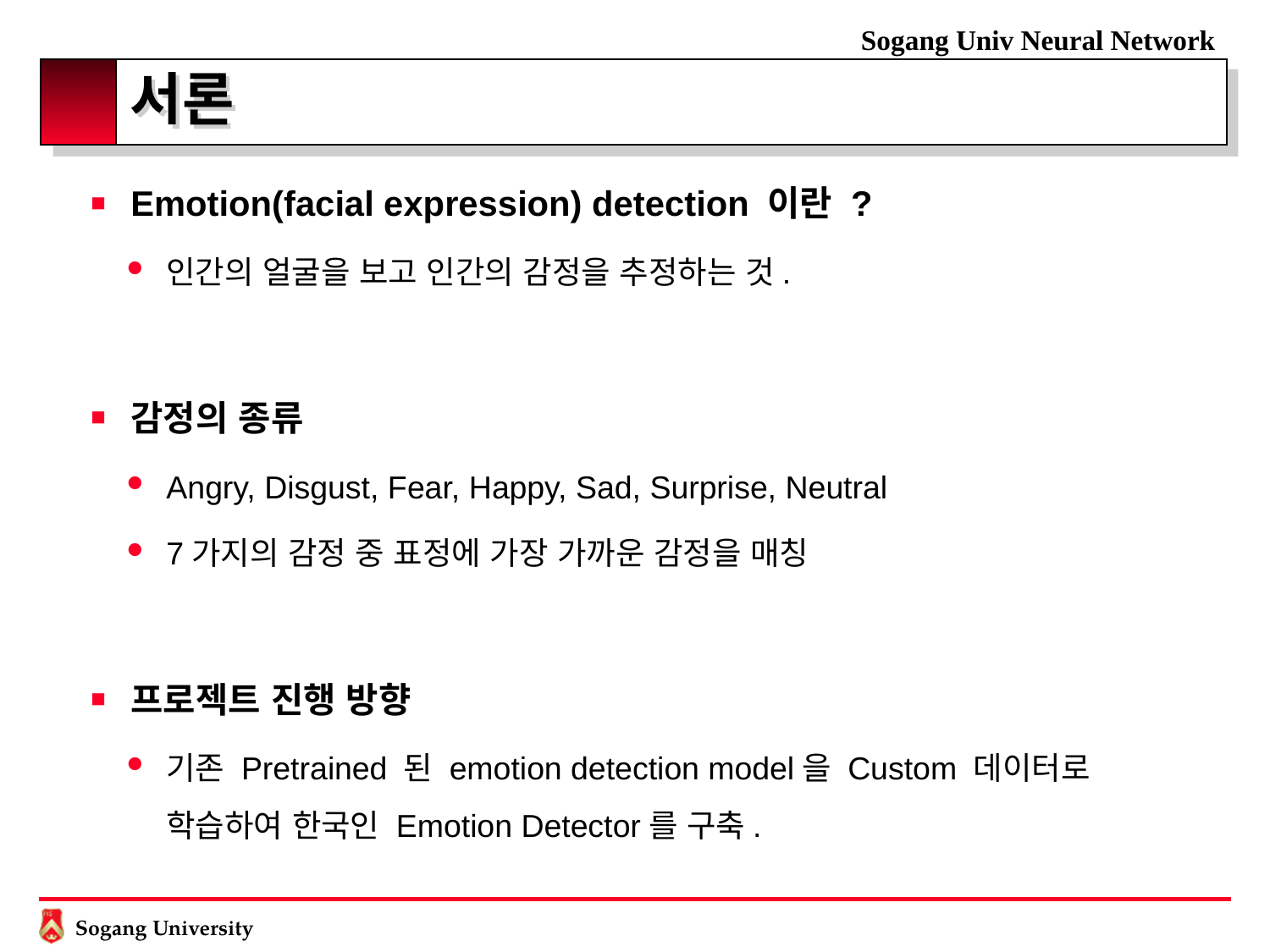

# 서론
Emotion(facial expression) detection 이란 ?
인간의 얼굴을 보고 인간의 감정을 추정하는 것.

감정의 종류
Angry, Disgust, Fear, Happy, Sad, Surprise, Neutral
7가지의 감정 중 표정에 가장 가까운 감정을 매칭

프로젝트 진행 방향
기존 Pretrained 된 emotion detection model을 Custom 데이터로 학습하여 한국인 Emotion Detector를 구축.